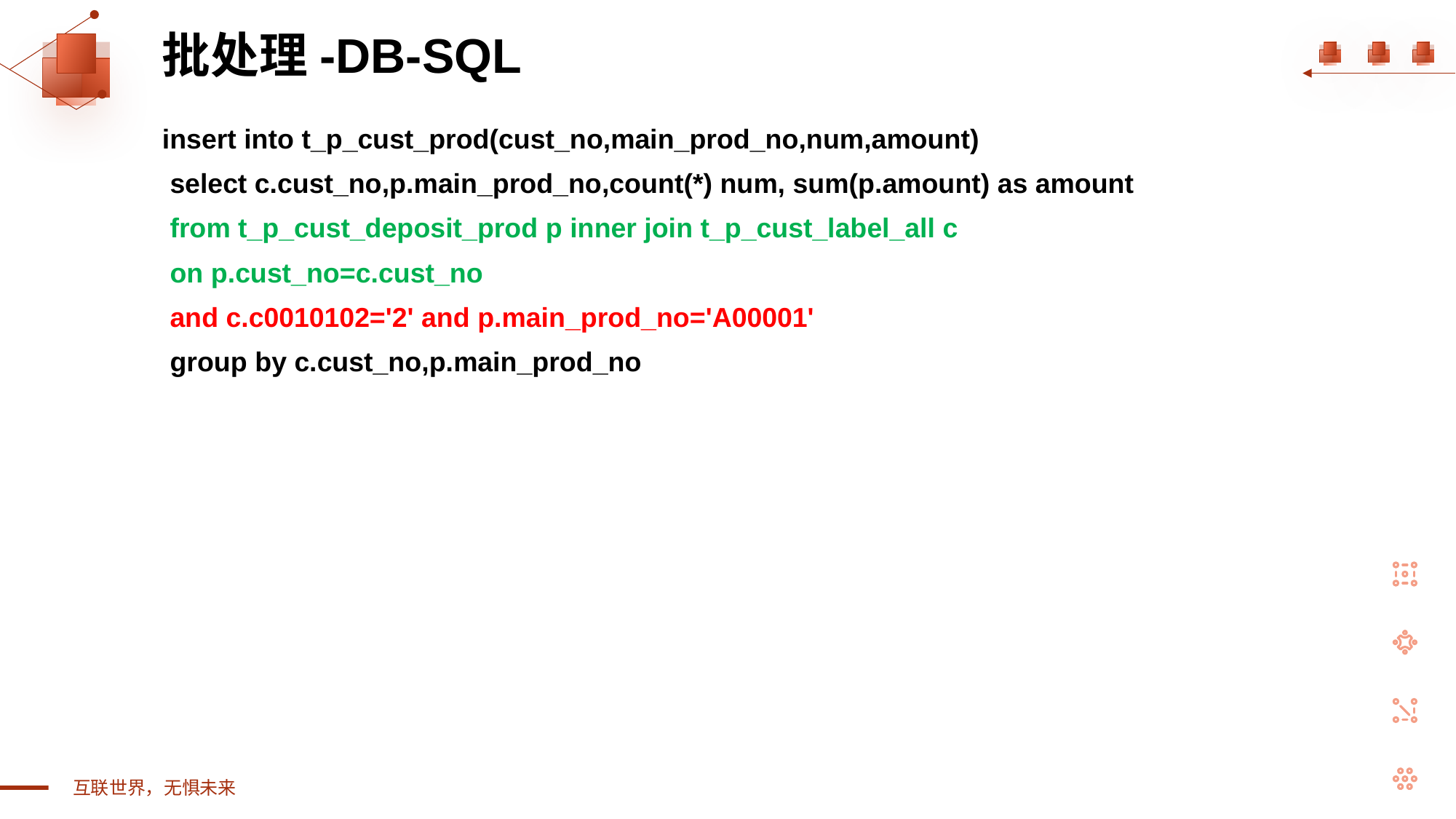

批处理-DB-SQL
insert into t_p_cust_prod(cust_no,main_prod_no,num,amount)
 select c.cust_no,p.main_prod_no,count(*) num, sum(p.amount) as amount
 from t_p_cust_deposit_prod p inner join t_p_cust_label_all c
 on p.cust_no=c.cust_no
 and c.c0010102='2' and p.main_prod_no='A00001'
 group by c.cust_no,p.main_prod_no